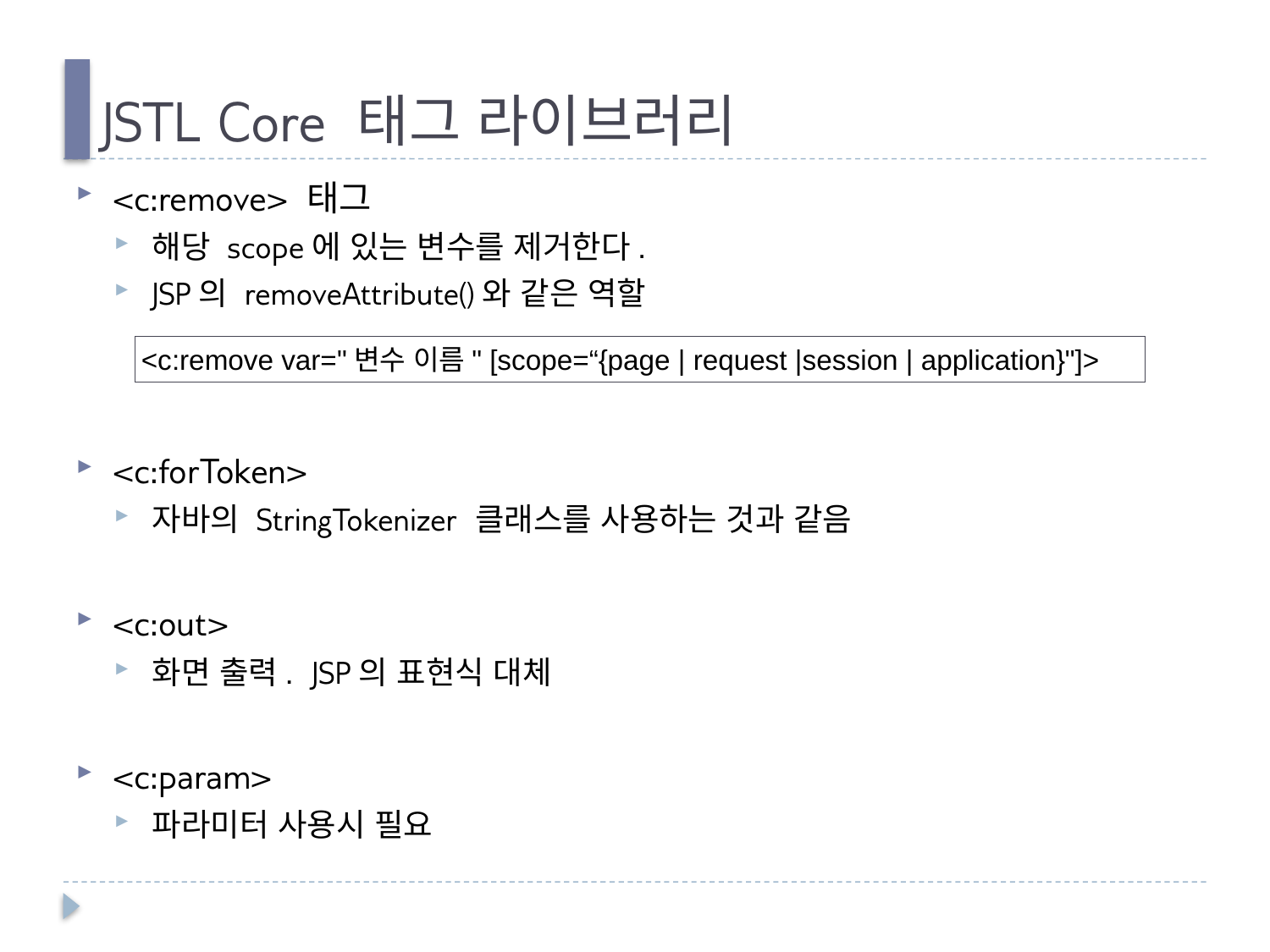

# JSTL Core 태그 라이브러리
<c:remove> 태그
해당 scope에 있는 변수를 제거한다.
JSP의 removeAttribute()와 같은 역할

<c:forToken>
자바의 StringTokenizer 클래스를 사용하는 것과 같음

<c:out>
화면 출력.  JSP의 표현식 대체

<c:param>
파라미터 사용시 필요

<c:remove var="변수 이름" [scope=“{page | request |session | application}"]>